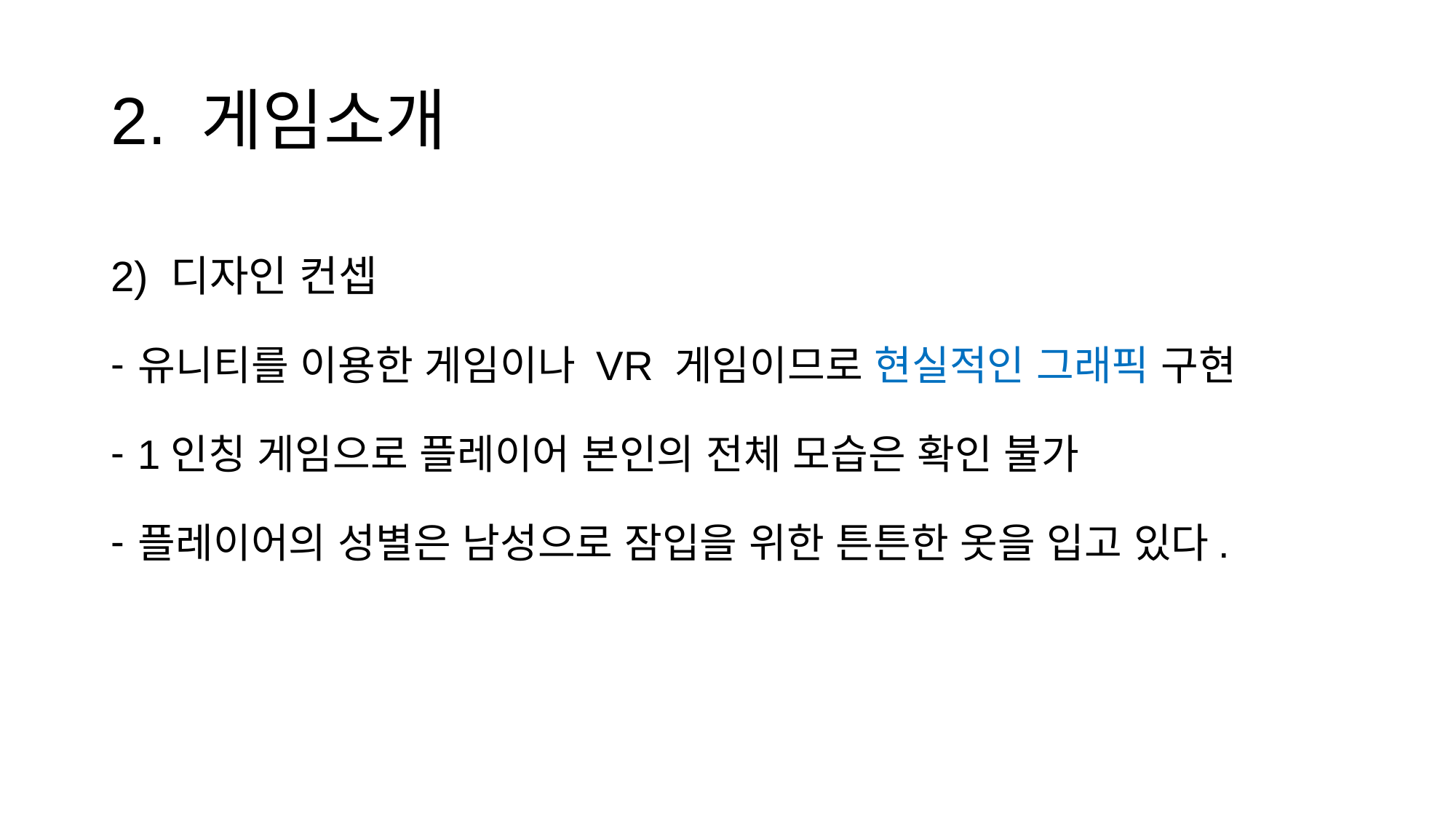

# 2. 게임소개
2) 디자인 컨셉
유니티를 이용한 게임이나 VR 게임이므로 현실적인 그래픽 구현
1인칭 게임으로 플레이어 본인의 전체 모습은 확인 불가
플레이어의 성별은 남성으로 잠입을 위한 튼튼한 옷을 입고 있다.